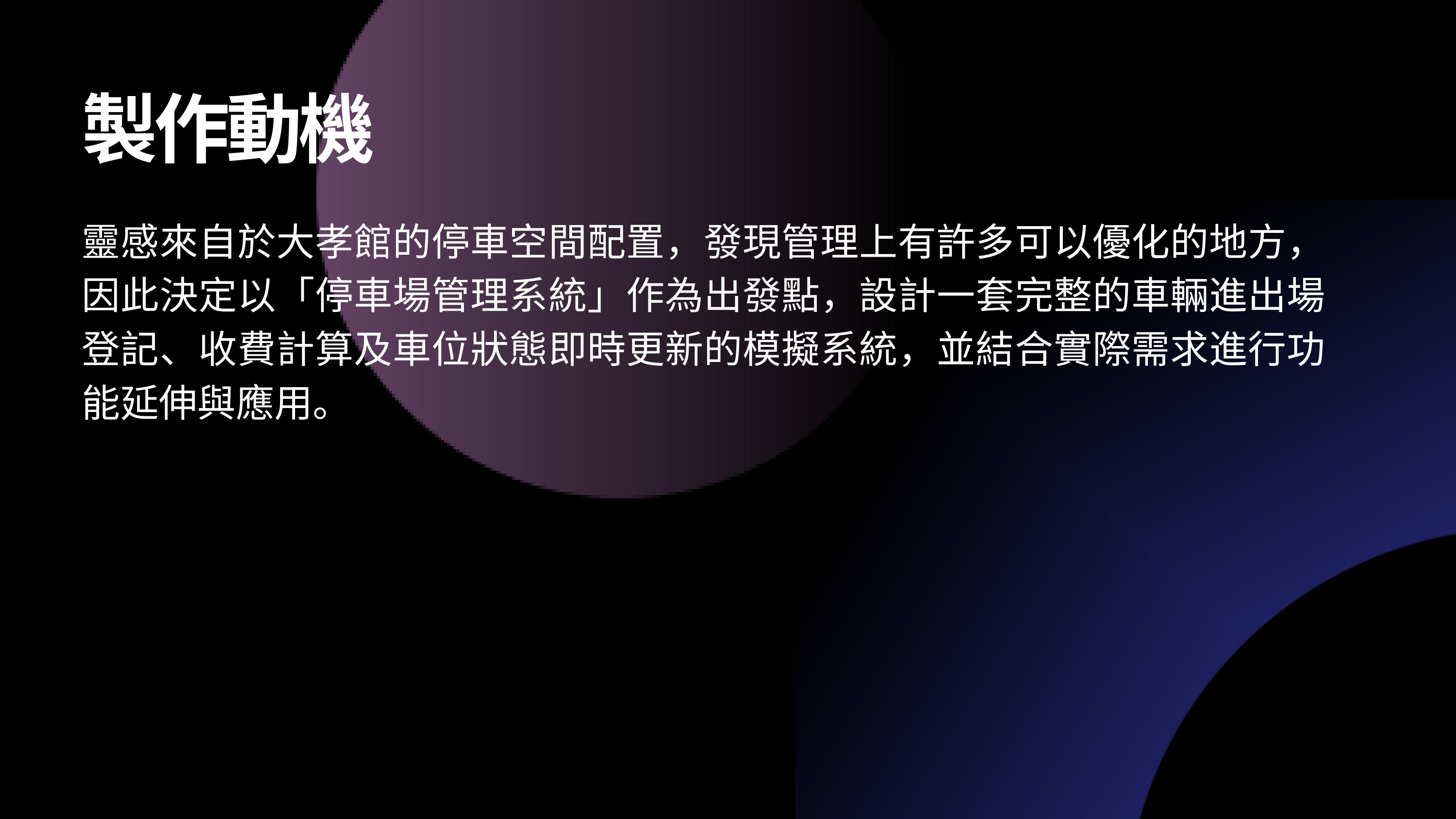

製作動機

靈感來自於大孝館的停車空間配置，發現管理上有許多可以優化的地方，因此決定以「停車場管理系統」作為出發點，設計一套完整的車輛進出場登記、收費計算及車位狀態即時更新的模擬系統，並結合實際需求進行功能延伸與應用。